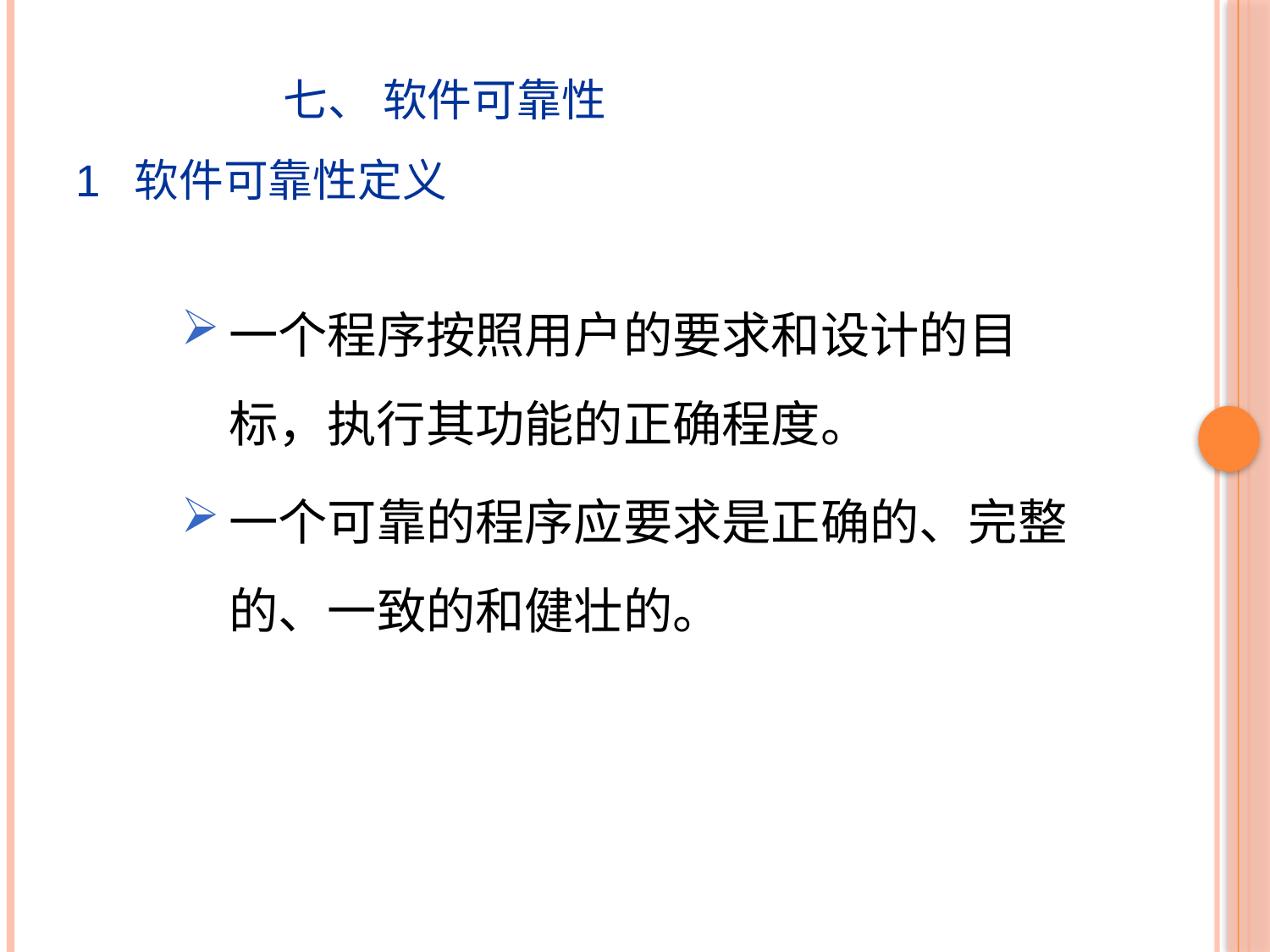

七、 软件可靠性
1  软件可靠性定义
一个程序按照用户的要求和设计的目标，执行其功能的正确程度。
一个可靠的程序应要求是正确的、完整的、一致的和健壮的。